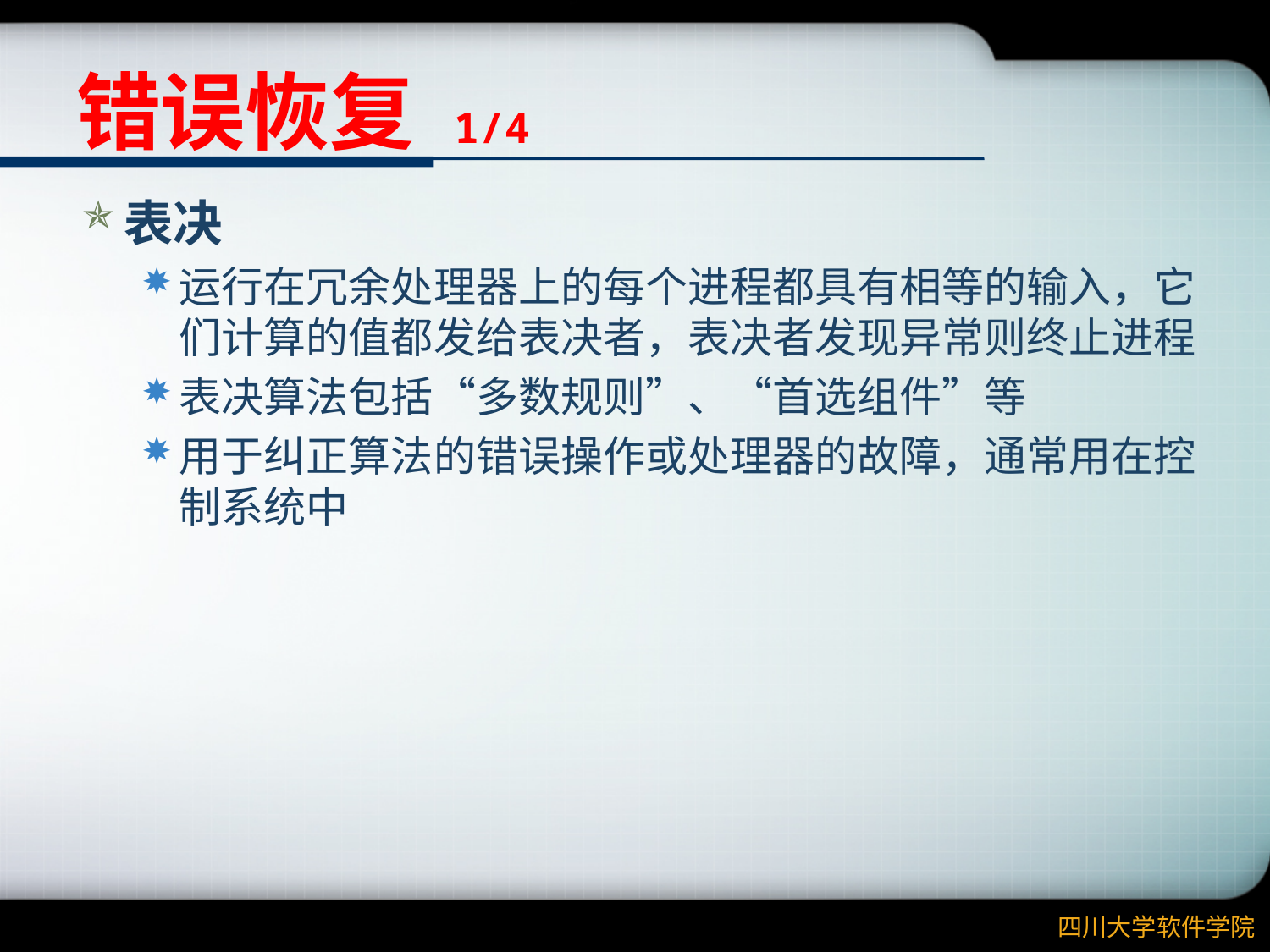

# 错误恢复 1/4
表决
运行在冗余处理器上的每个进程都具有相等的输入，它们计算的值都发给表决者，表决者发现异常则终止进程
表决算法包括“多数规则”、“首选组件”等
用于纠正算法的错误操作或处理器的故障，通常用在控制系统中